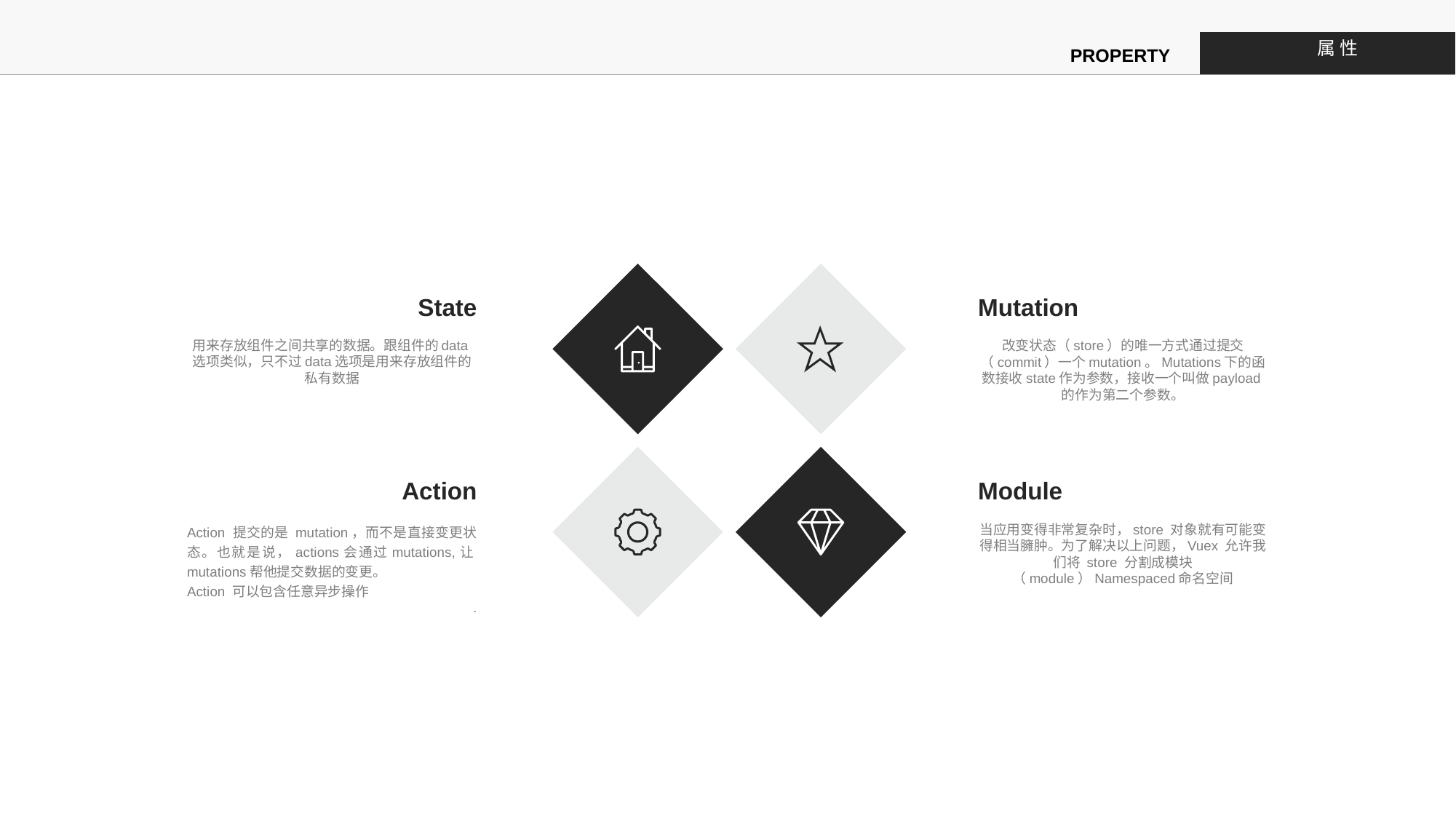

属性

PROPERTY

State
Mutation
用来存放组件之间共享的数据。跟组件的data选项类似，只不过data选项是用来存放组件的私有数据
改变状态（store）的唯一方式通过提交（commit）一个mutation。Mutations下的函数接收state作为参数，接收一个叫做payload的作为第二个参数。

Action
Module
Action 提交的是 mutation，而不是直接变更状态。也就是说，actions会通过mutations,让mutations帮他提交数据的变更。
Action 可以包含任意异步操作
.
当应用变得非常复杂时，store 对象就有可能变得相当臃肿。为了解决以上问题，Vuex 允许我们将 store 分割成模块（module）Namespaced命名空间